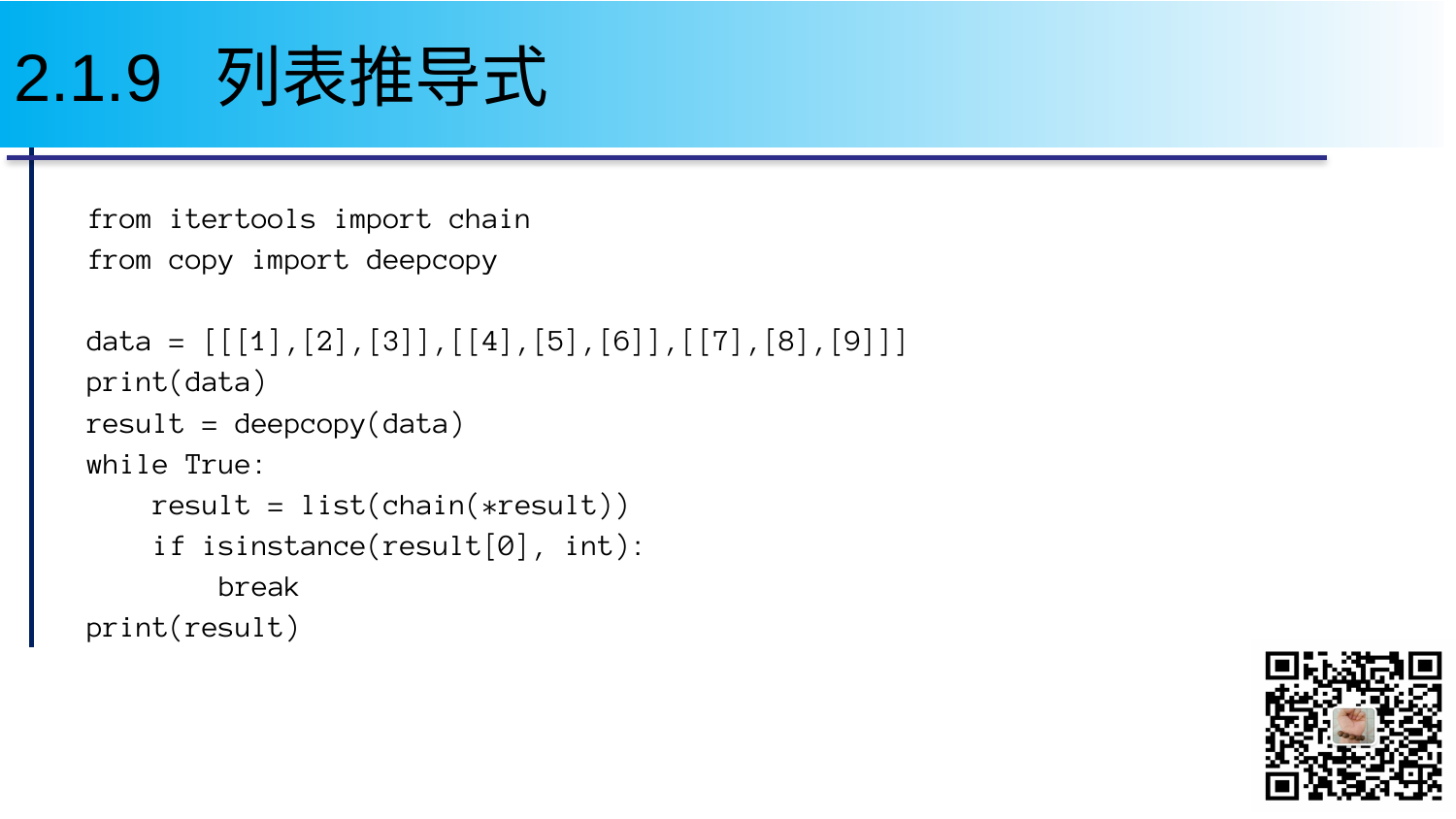

# 2.1.9  列表推导式
from itertools import chain
from copy import deepcopy

data = [[[1],[2],[3]],[[4],[5],[6]],[[7],[8],[9]]]
print(data)
result = deepcopy(data)
while True:
    result = list(chain(*result))
    if isinstance(result[0], int):
        break
print(result)